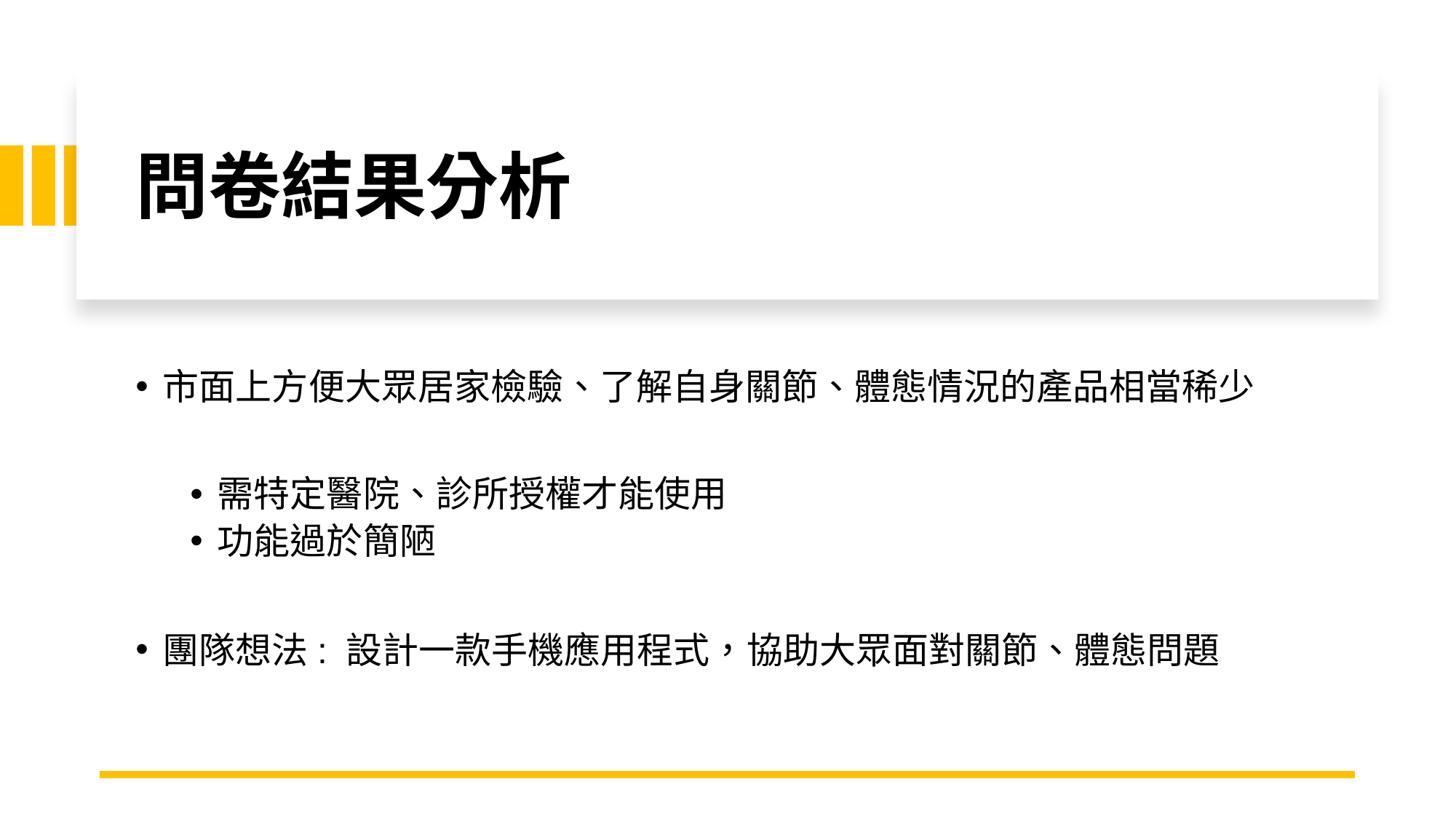

# 問卷結果分析

市面上方便大眾居家檢驗、了解自身關節、體態情況的產品相當稀少

需特定醫院、診所授權才能使用
功能過於簡陋

團隊想法: 設計一款手機應用程式，協助大眾面對關節、體態問題